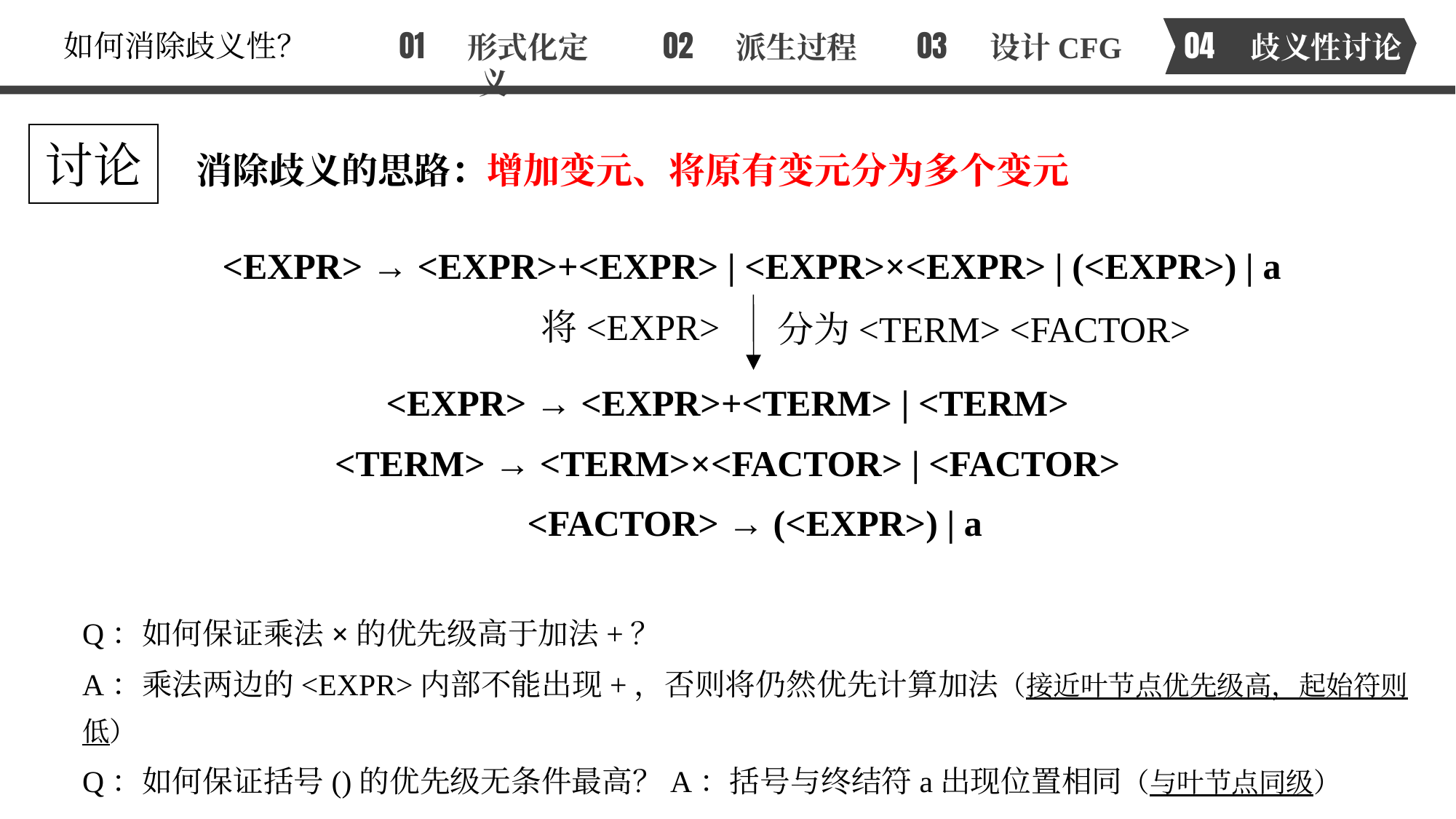

如何消除歧义性？
01     形式化定义
02     派生过程
03     设计CFG
04    歧义性讨论

讨论
消除歧义的思路：增加变元、将原有变元分为多个变元
<EXPR> → <EXPR>+<EXPR> | <EXPR>×<EXPR> | (<EXPR>) | a

将<EXPR>
分为<TERM> <FACTOR>
<EXPR> → <EXPR>+<TERM> | <TERM>
<TERM> → <TERM>×<FACTOR> | <FACTOR>
<FACTOR> → (<EXPR>) | a
Q：如何保证乘法×的优先级高于加法+？
A：乘法两边的<EXPR>内部不能出现+，否则将仍然优先计算加法（接近叶节点优先级高，起始符则低）
Q：如何保证括号()的优先级无条件最高？A：括号与终结符a出现位置相同（与叶节点同级）